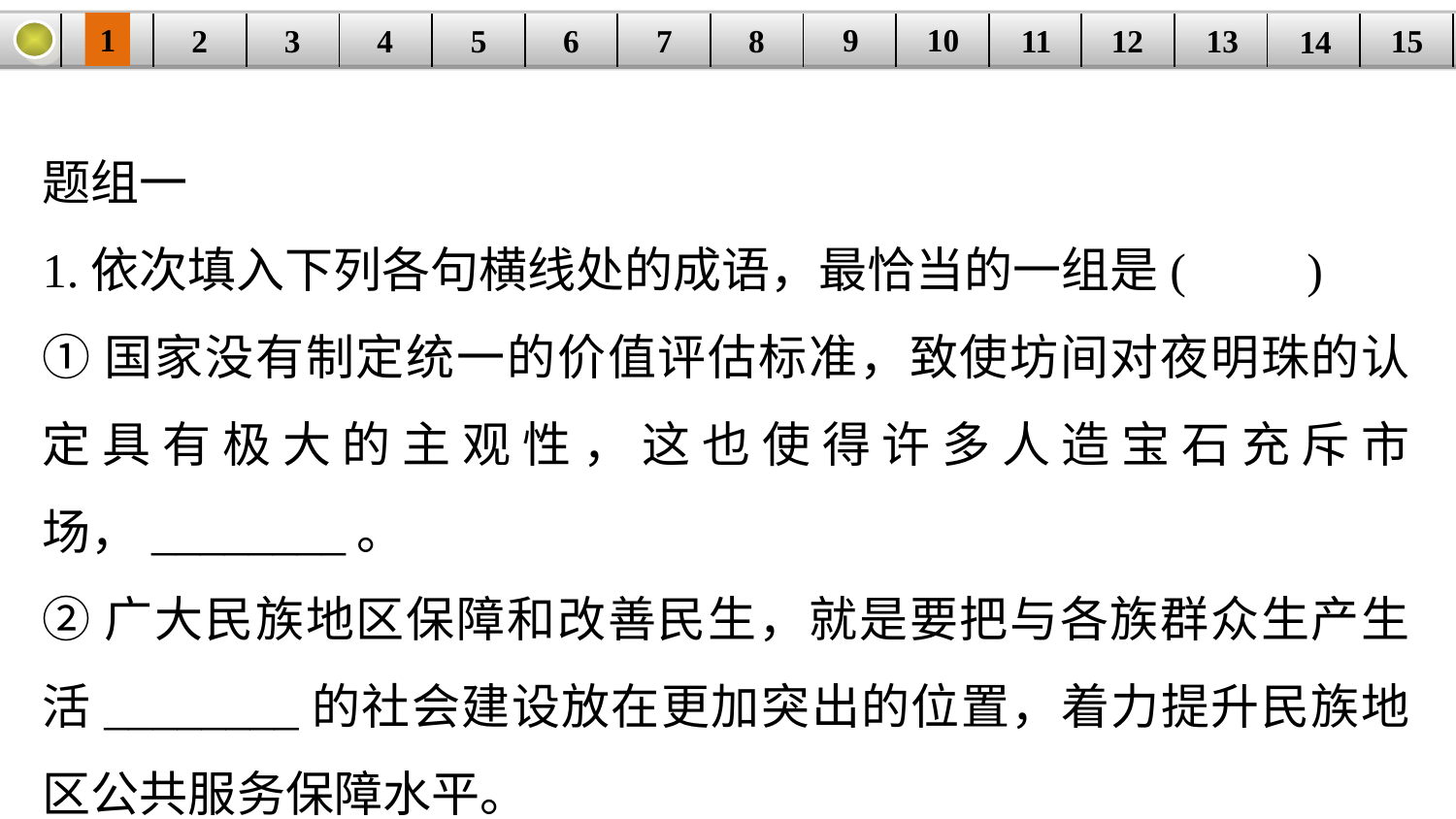

9
10
1
3
4
5
6
8
11
2
12
15
|  |  |  |  |  |  |  |  |  |  |  |  |  |  |  |
| --- | --- | --- | --- | --- | --- | --- | --- | --- | --- | --- | --- | --- | --- | --- |
7
13
14

题组一
1.依次填入下列各句横线处的成语，最恰当的一组是(　　)
①国家没有制定统一的价值评估标准，致使坊间对夜明珠的认定具有极大的主观性，这也使得许多人造宝石充斥市场，________。
②广大民族地区保障和改善民生，就是要把与各族群众生产生活________的社会建设放在更加突出的位置，着力提升民族地区公共服务保障水平。